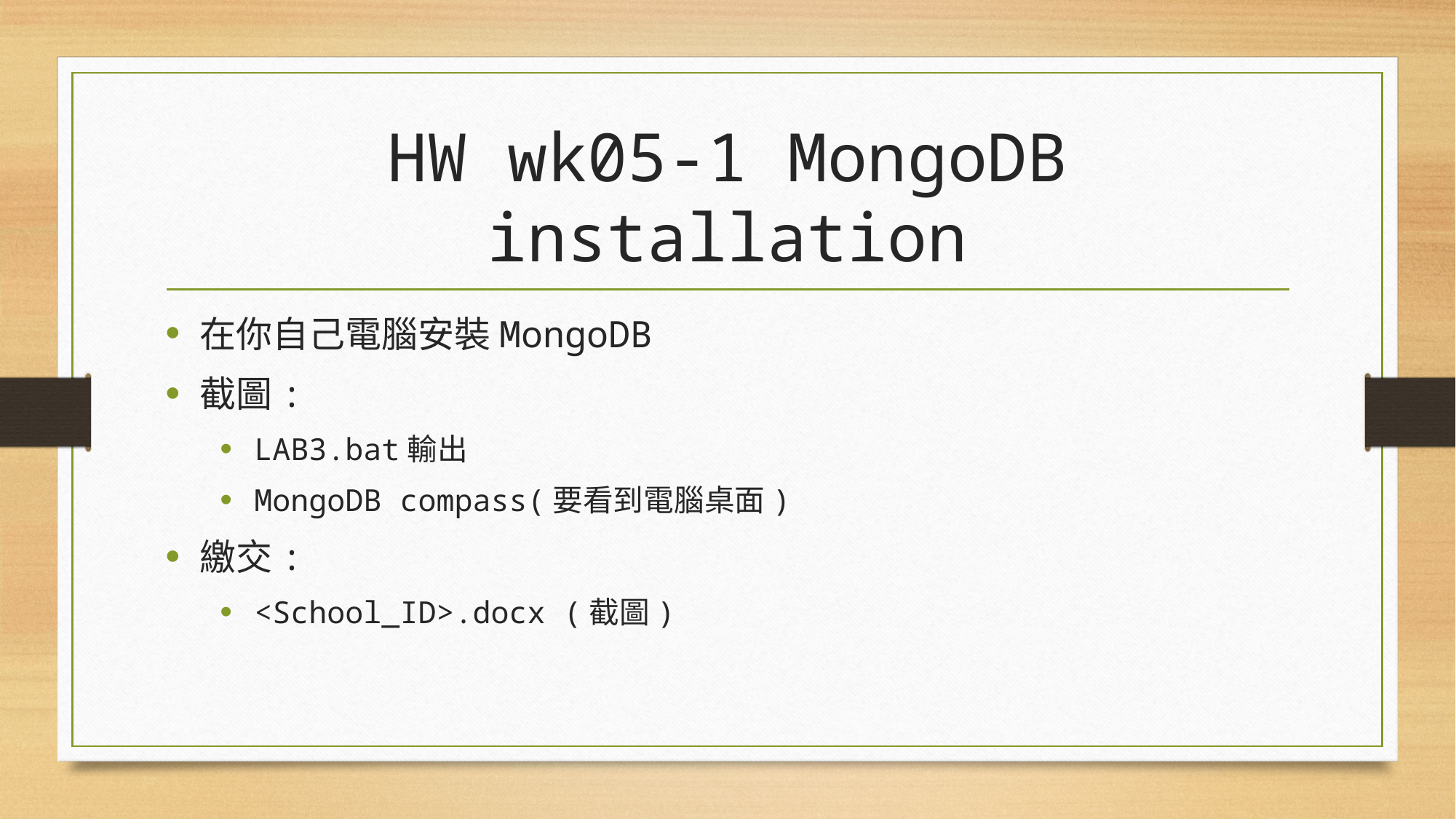

# HW wk05-1 MongoDB installation
在你自己電腦安裝MongoDB
截圖:
LAB3.bat輸出
MongoDB compass(要看到電腦桌面)
繳交:
<School_ID>.docx (截圖)